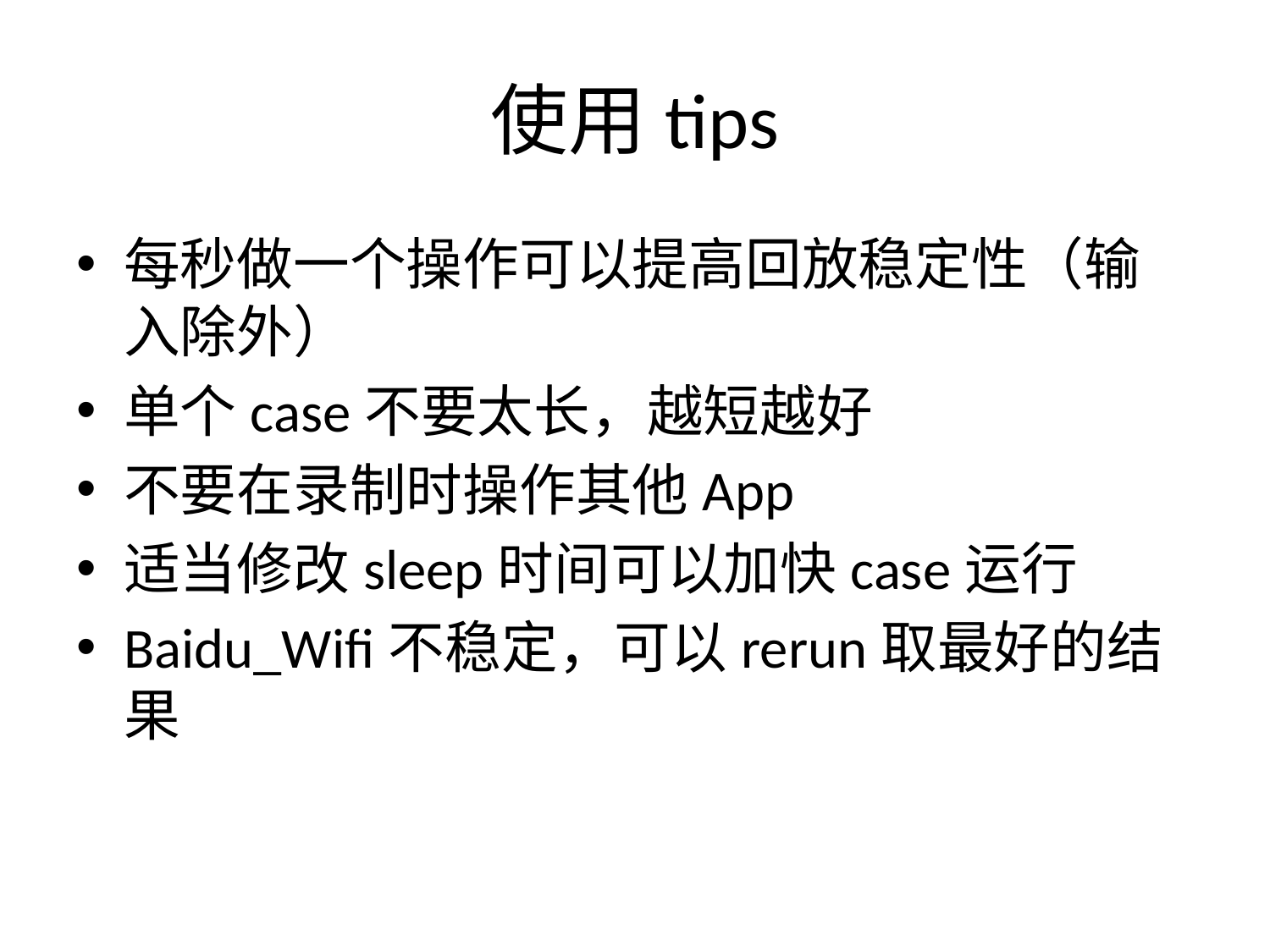

# 使用tips
每秒做一个操作可以提高回放稳定性（输入除外）
单个case不要太长，越短越好
不要在录制时操作其他App
适当修改sleep时间可以加快case运行
Baidu_Wifi不稳定，可以rerun取最好的结果